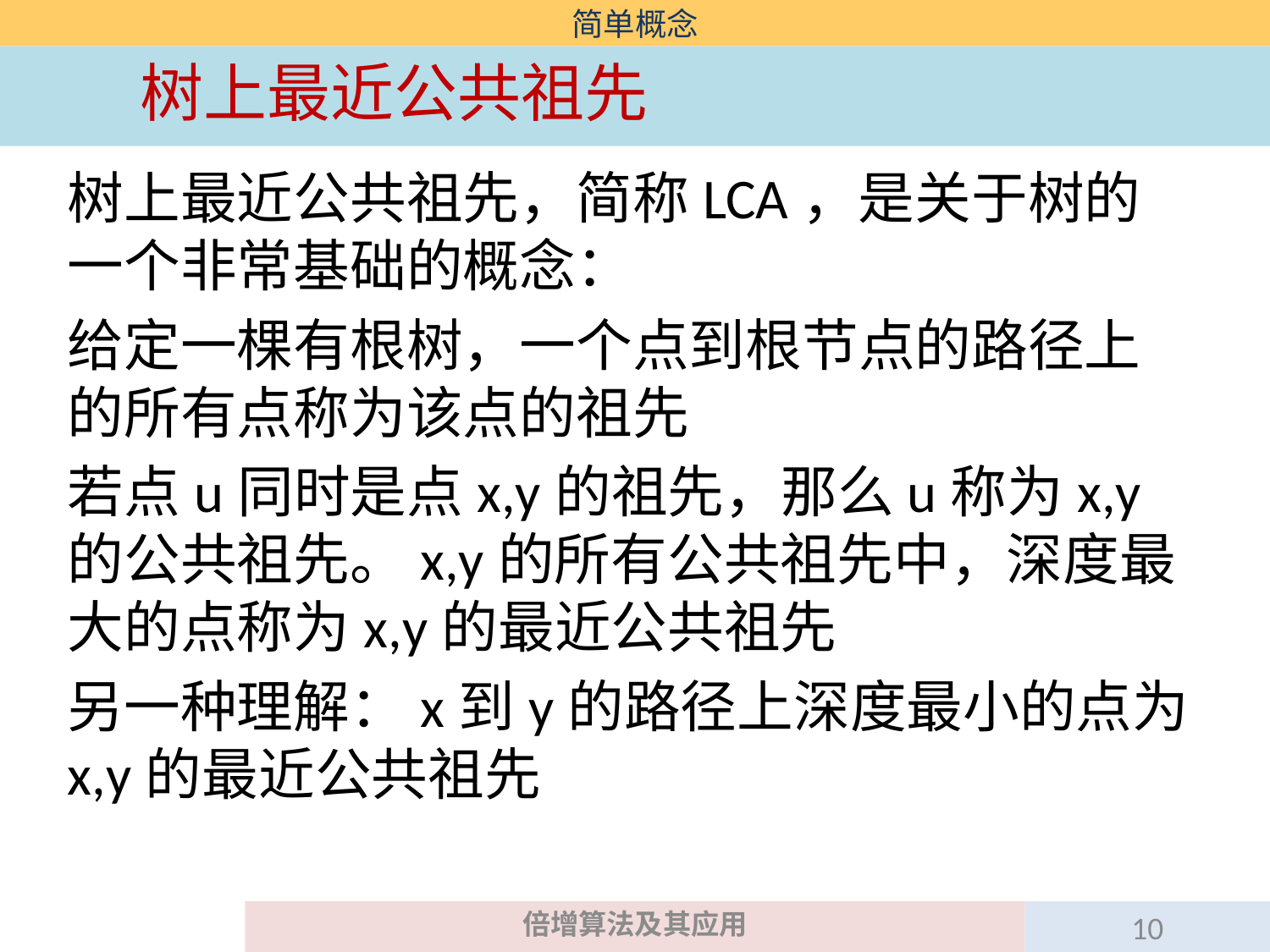

# 简单概念
	树上最近公共祖先
树上最近公共祖先，简称LCA，是关于树的一个非常基础的概念：
给定一棵有根树，一个点到根节点的路径上的所有点称为该点的祖先
若点u同时是点x,y的祖先，那么u称为x,y的公共祖先。x,y的所有公共祖先中，深度最大的点称为x,y的最近公共祖先
另一种理解：x到y的路径上深度最小的点为x,y的最近公共祖先
倍增算法及其应用
10